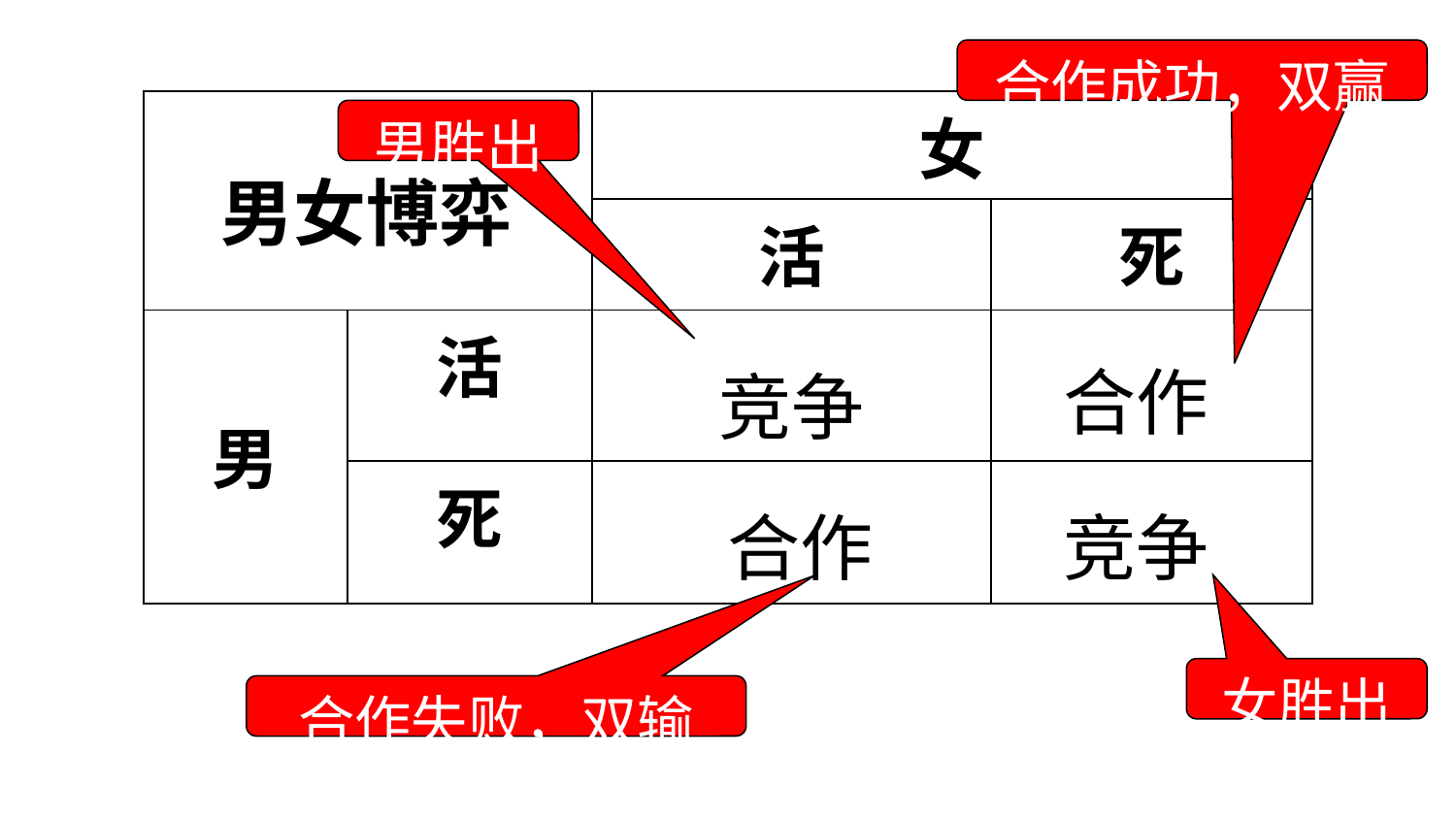

合作成功，双赢
|  |  | 女 |  |
| --- | --- | --- | --- |
|  |  | 活 | 死 |
| 男 | 活 |  |  |
|  | 死 |  |  |
男胜出
男女博弈
合作
竞争
合作
竞争
女胜出
合作失败，双输